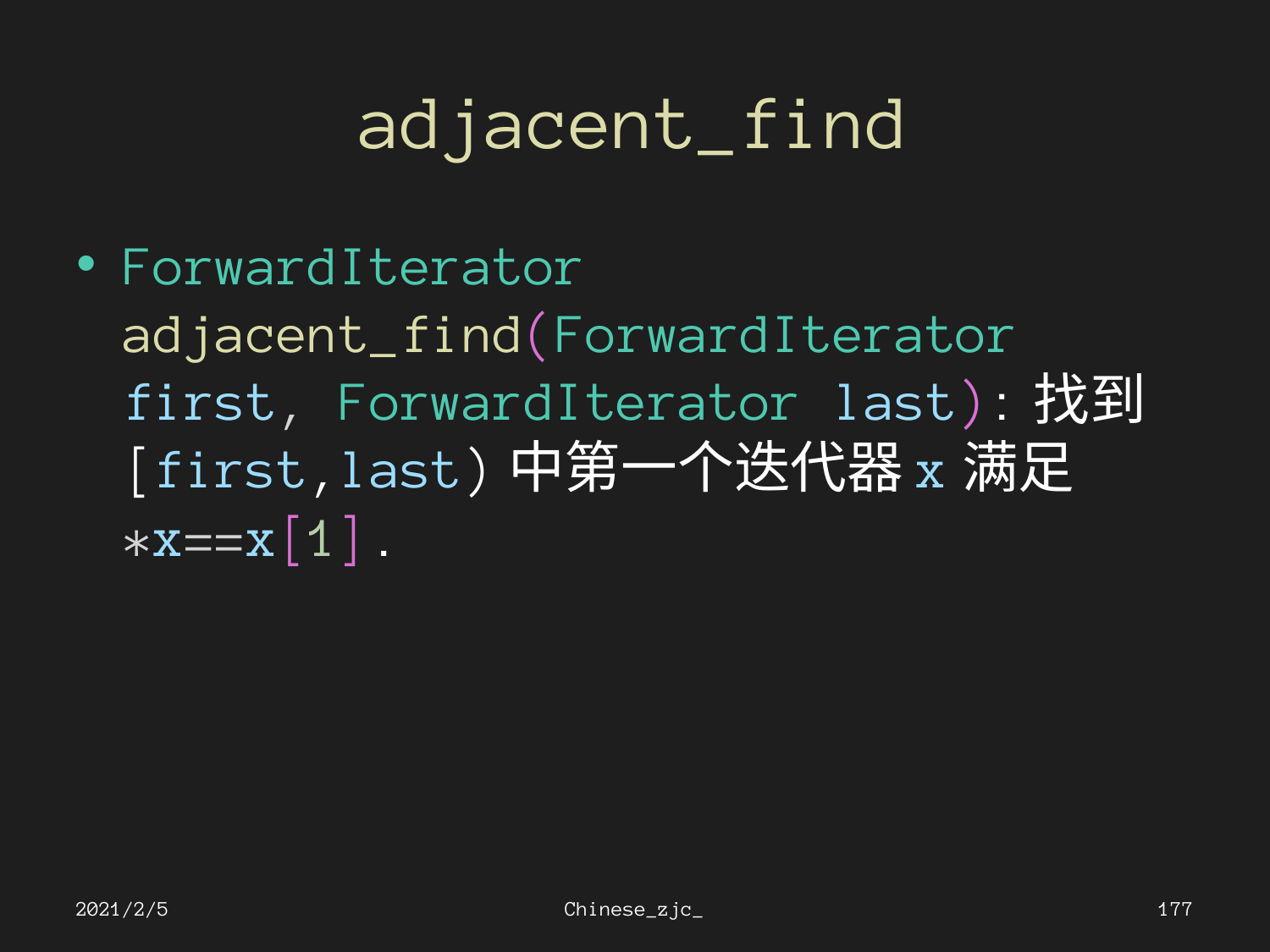

# adjacent_find
ForwardIterator adjacent_find(ForwardIterator first, ForwardIterator last):找到[first,last)中第一个迭代器x满足*x==x[1].
2021/2/5
Chinese_zjc_
177